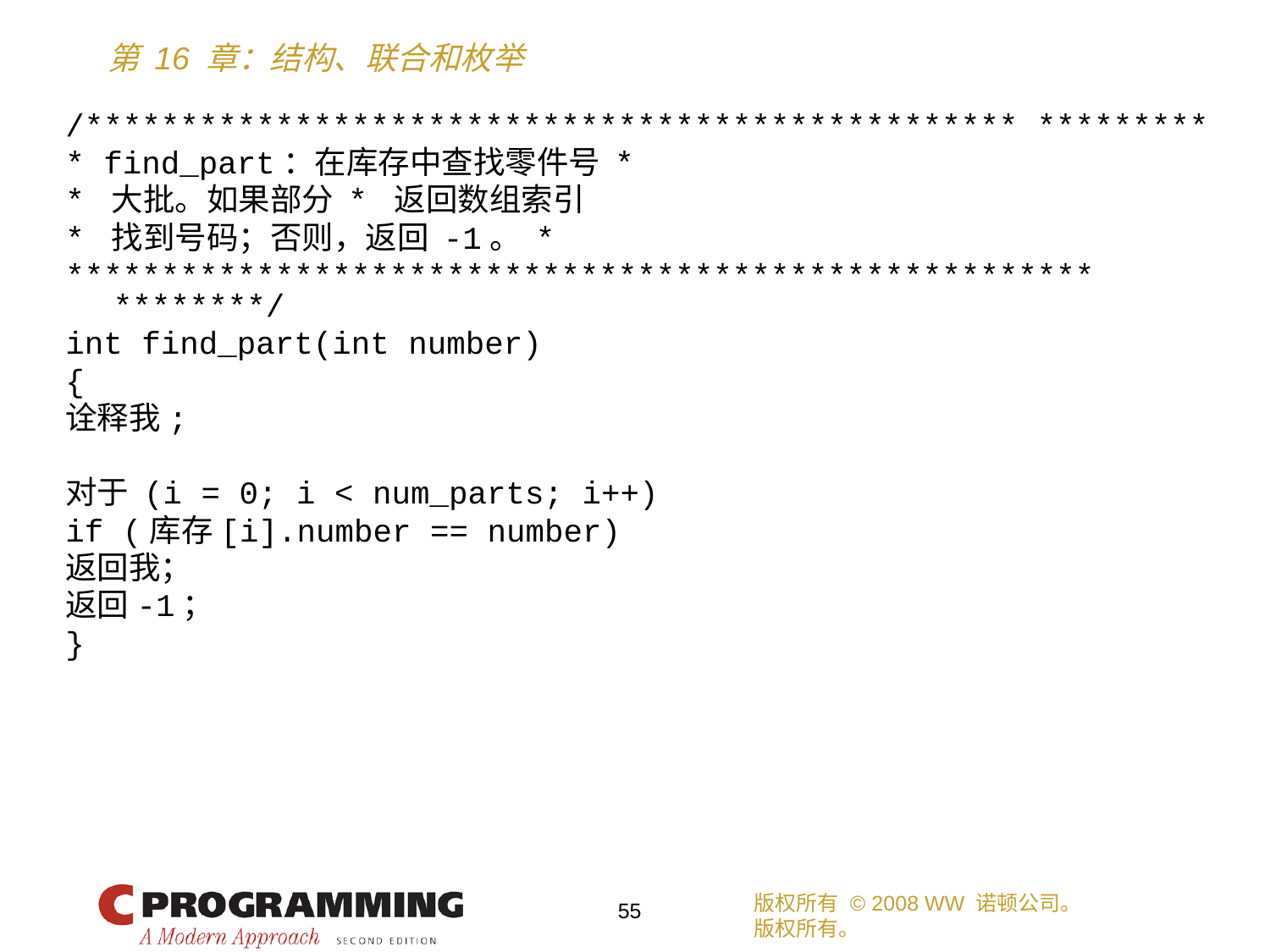

/************************************************* *********
* find_part：在库存中查找零件号 *
* 大批。如果部分 * 返回数组索引
* 找到号码；否则，返回 -1。 *
****************************************************** ********/
int find_part(int number)
{
诠释我;

对于 (i = 0; i < num_parts; i++)
if (库存[i].number == number)
返回我；
返回-1；
}
版权所有 © 2008 WW 诺顿公司。
版权所有。
55